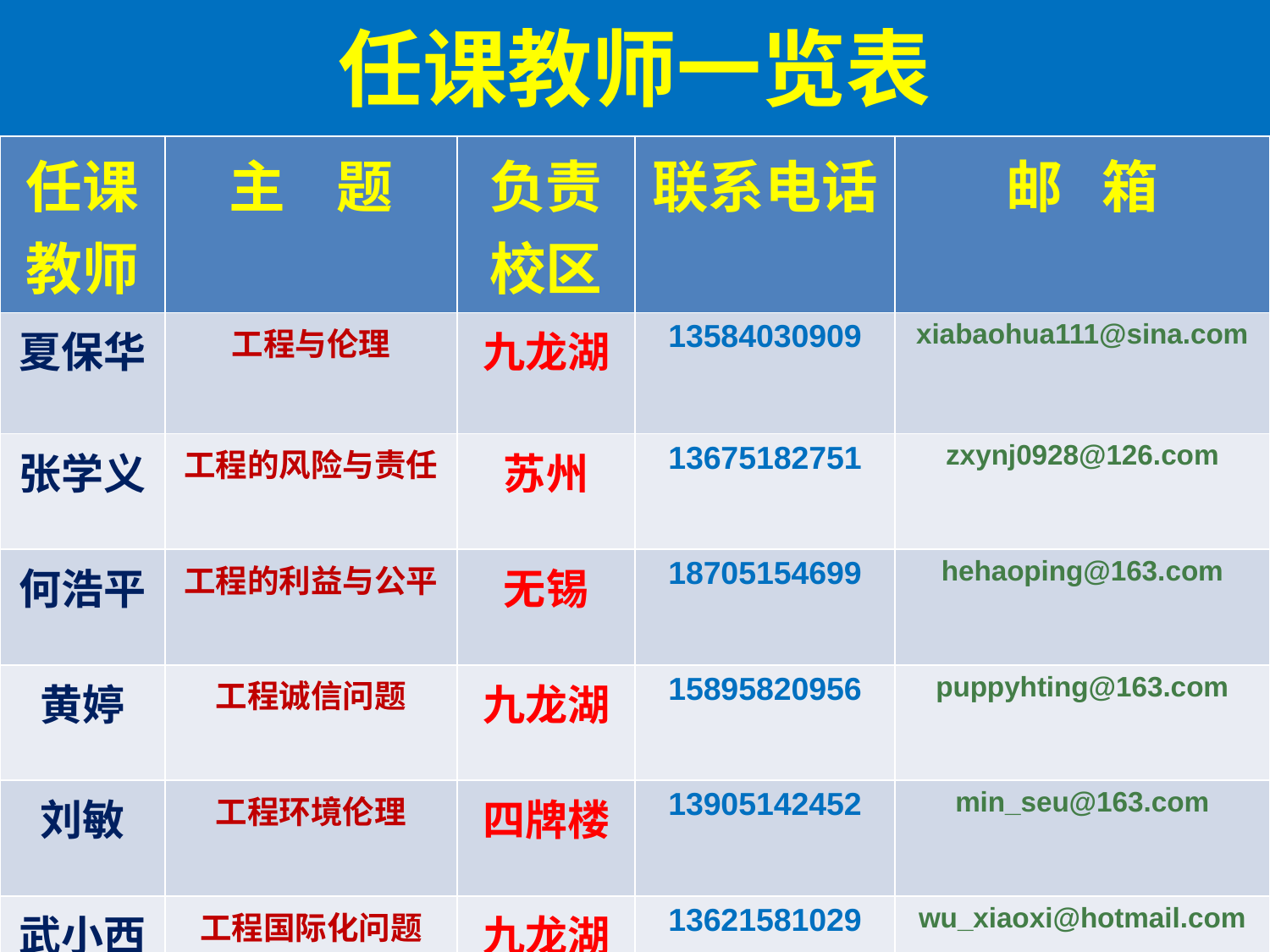

# 任课教师一览表
| 任课教师 | 主 题 | 负责校区 | 联系电话 | 邮 箱 |
| --- | --- | --- | --- | --- |
| 夏保华 | 工程与伦理 | 九龙湖 | 13584030909 | xiabaohua111@sina.com |
| 张学义 | 工程的风险与责任 | 苏州 | 13675182751 | zxynj0928@126.com |
| 何浩平 | 工程的利益与公平 | 无锡 | 18705154699 | hehaoping@163.com |
| 黄婷 | 工程诚信问题 | 九龙湖 | 15895820956 | puppyhting@163.com |
| 刘敏 | 工程环境伦理 | 四牌楼 | 13905142452 | min\_seu@163.com |
| 武小西 | 工程国际化问题 | 九龙湖 | 13621581029 | wu\_xiaoxi@hotmail.com |